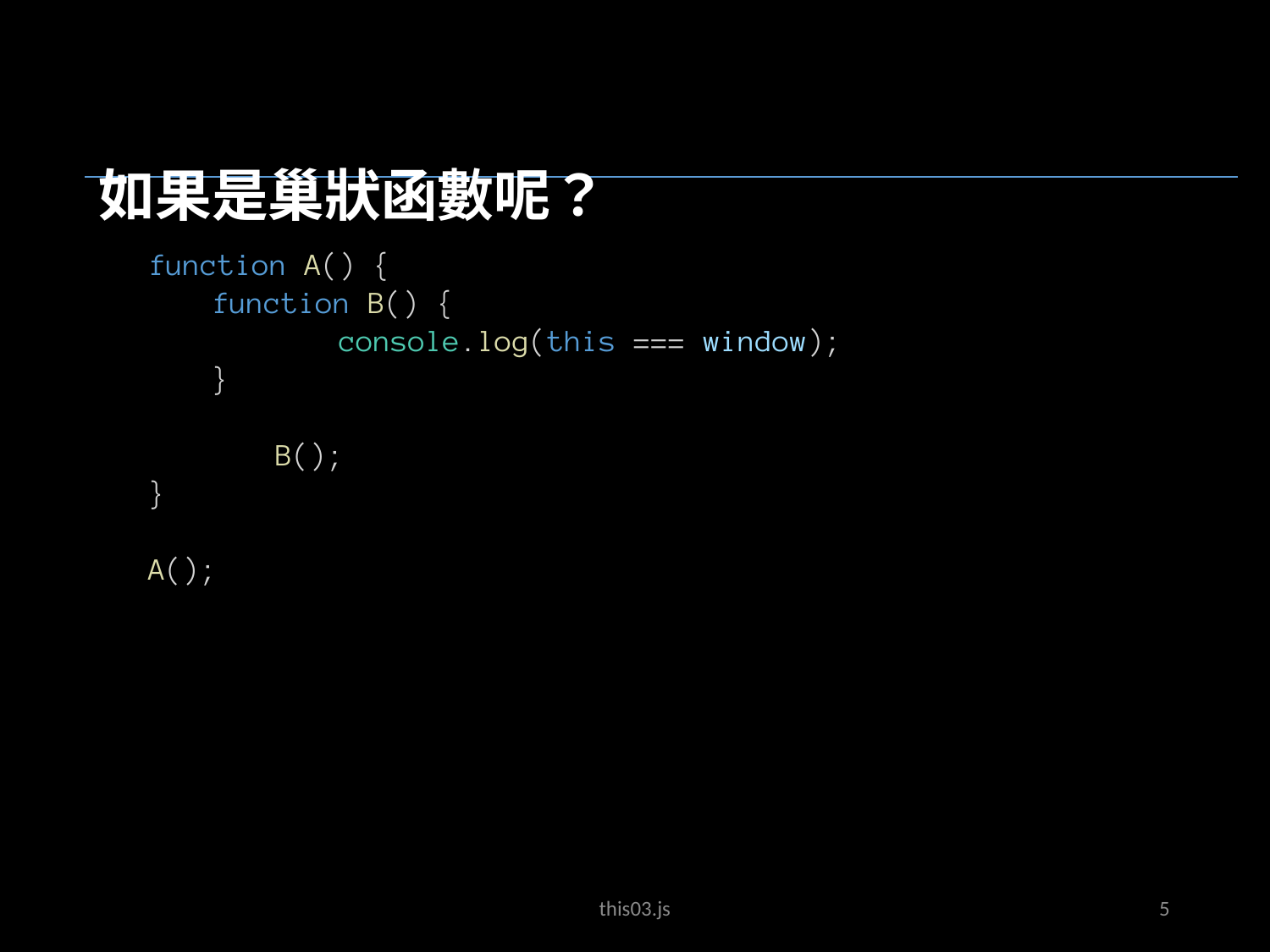

如果是巢狀函數呢？

function A() {
function B() {
	console.log(this === window);
}
	B();
}
A();
JavaScriptObjects02.js
this03.js
5